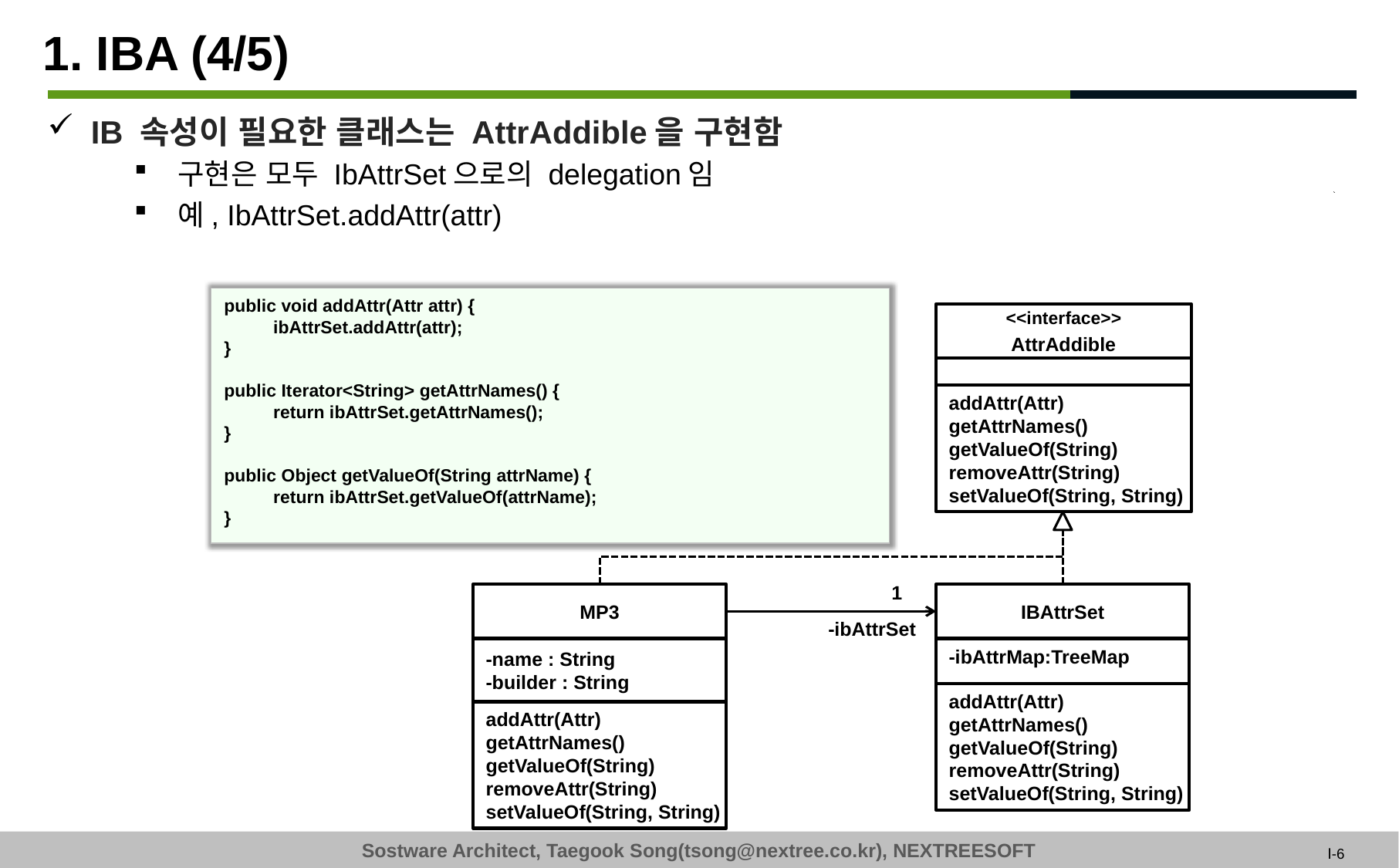

# 1. IBA (4/5)
IB 속성이 필요한 클래스는 AttrAddible을 구현함
구현은 모두 IbAttrSet으로의 delegation임
예, IbAttrSet.addAttr(attr)
public void addAttr(Attr attr) {
	ibAttrSet.addAttr(attr);
}

public Iterator<String> getAttrNames() {
	return ibAttrSet.getAttrNames();
}

public Object getValueOf(String attrName) {
	return ibAttrSet.getValueOf(attrName);
}

<<interface>>
AttrAddible

addAttr(Attr)
getAttrNames()
getValueOf(String)
removeAttr(String)
setValueOf(String, String)

1
IBAttrSet
MP3
-ibAttrSet
-name : String
-builder : String
-ibAttrMap:TreeMap
addAttr(Attr)
getAttrNames()
getValueOf(String)
removeAttr(String)
setValueOf(String, String)
addAttr(Attr)
getAttrNames()
getValueOf(String)
removeAttr(String)
setValueOf(String, String)